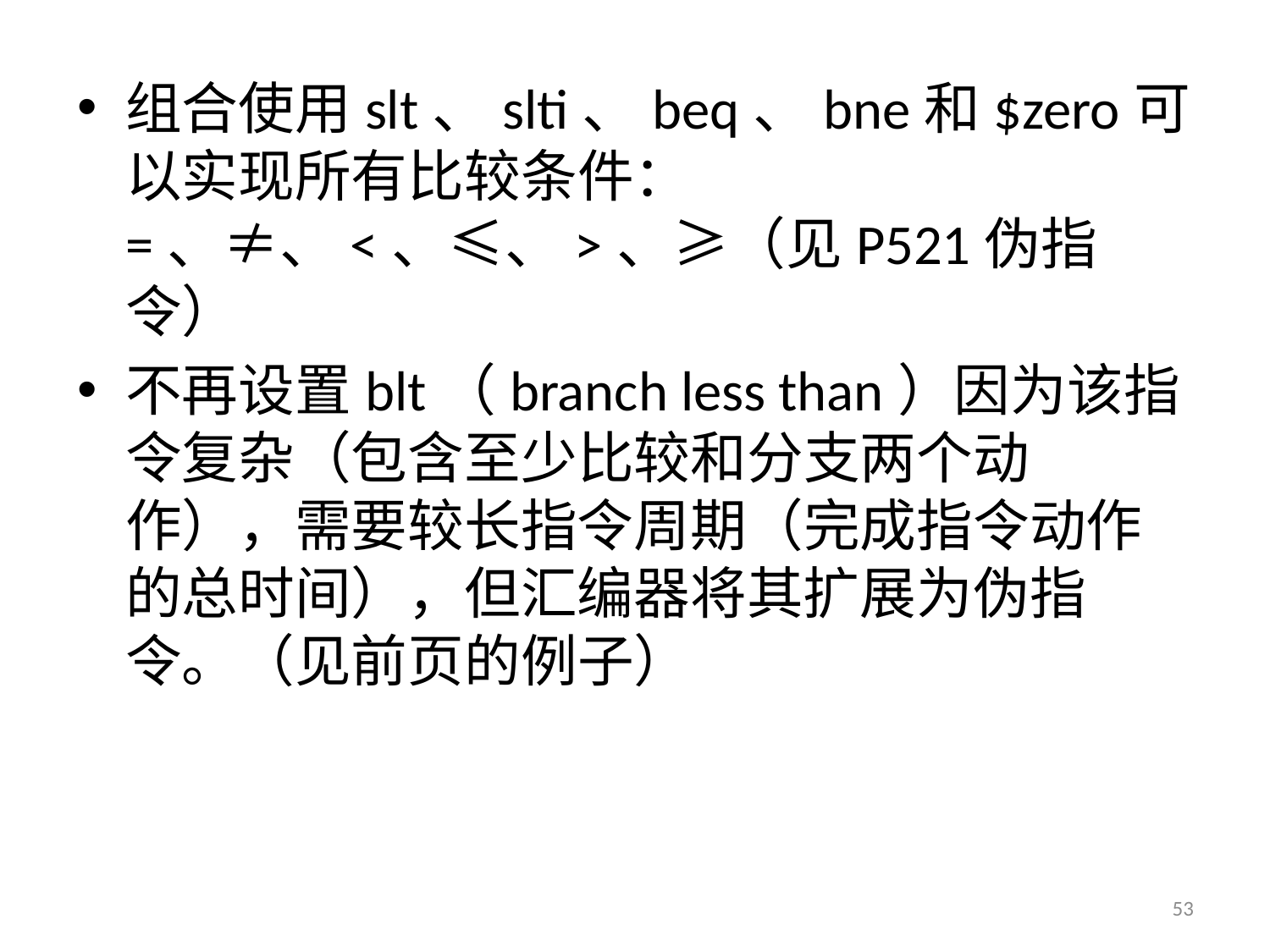

组合使用slt、slti、beq、bne和$zero可以实现所有比较条件：=、≠、<、≤、>、≥（见P521伪指令）
不再设置blt（branch less than）因为该指令复杂（包含至少比较和分支两个动作），需要较长指令周期（完成指令动作的总时间），但汇编器将其扩展为伪指令。（见前页的例子）
53